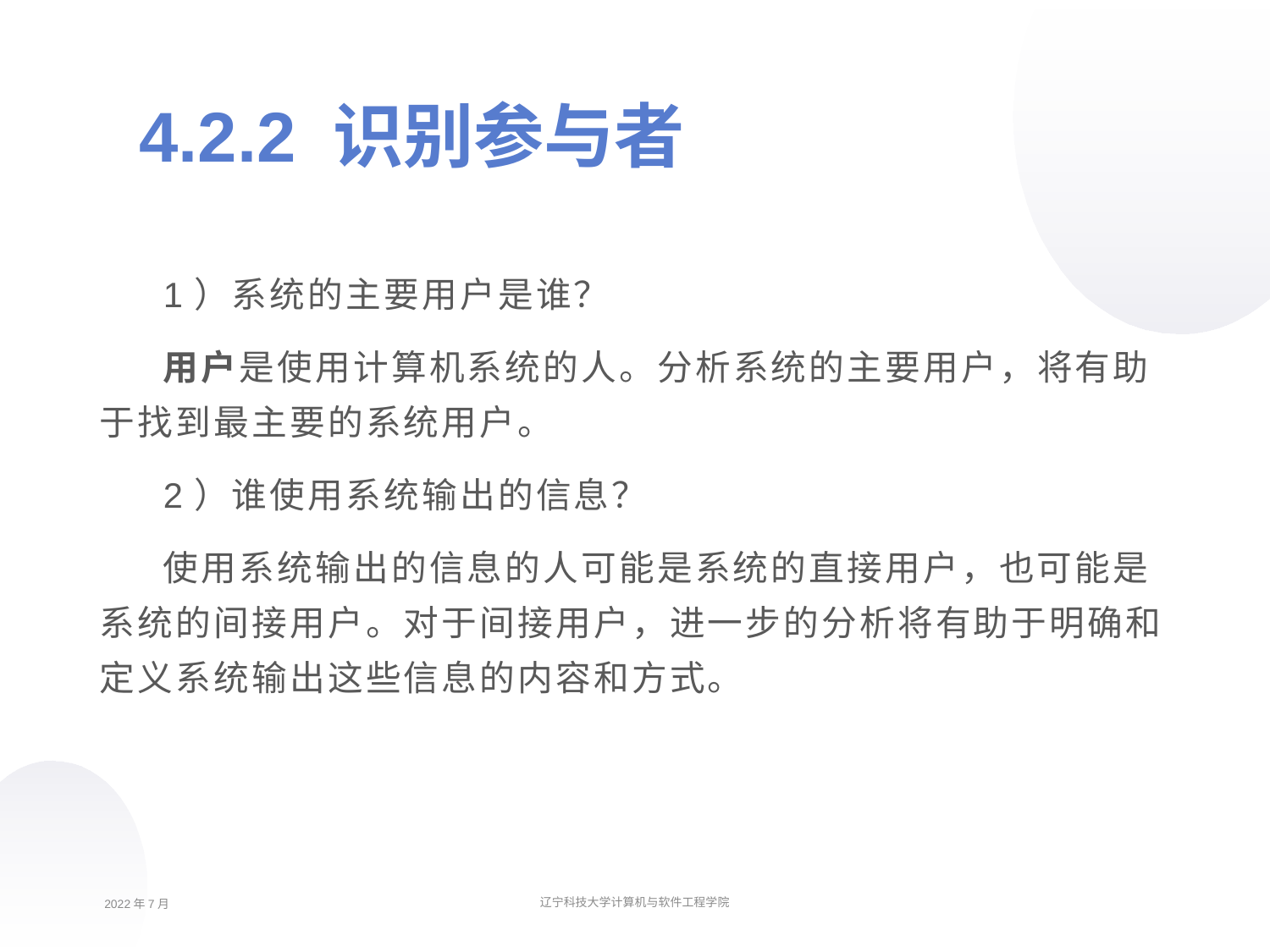

4.2.2 识别参与者
1）系统的主要用户是谁？
用户是使用计算机系统的人。分析系统的主要用户，将有助于找到最主要的系统用户。
2）谁使用系统输出的信息？
使用系统输出的信息的人可能是系统的直接用户，也可能是系统的间接用户。对于间接用户，进一步的分析将有助于明确和定义系统输出这些信息的内容和方式。

2022年7月
辽宁科技大学计算机与软件工程学院
16